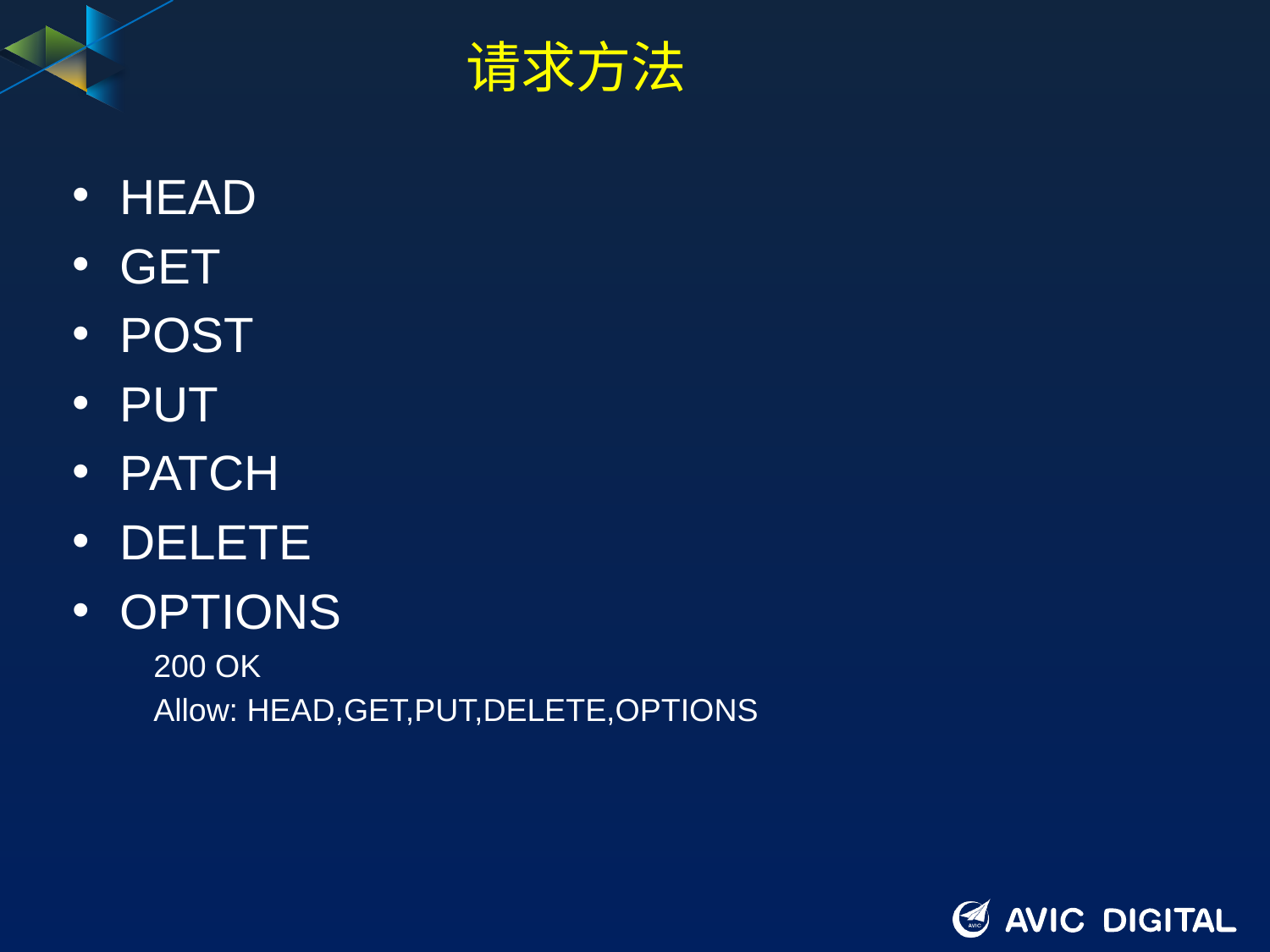

# 请求方法
HEAD
GET
POST
PUT
PATCH
DELETE
OPTIONS
  200 OK
  Allow: HEAD,GET,PUT,DELETE,OPTIONS